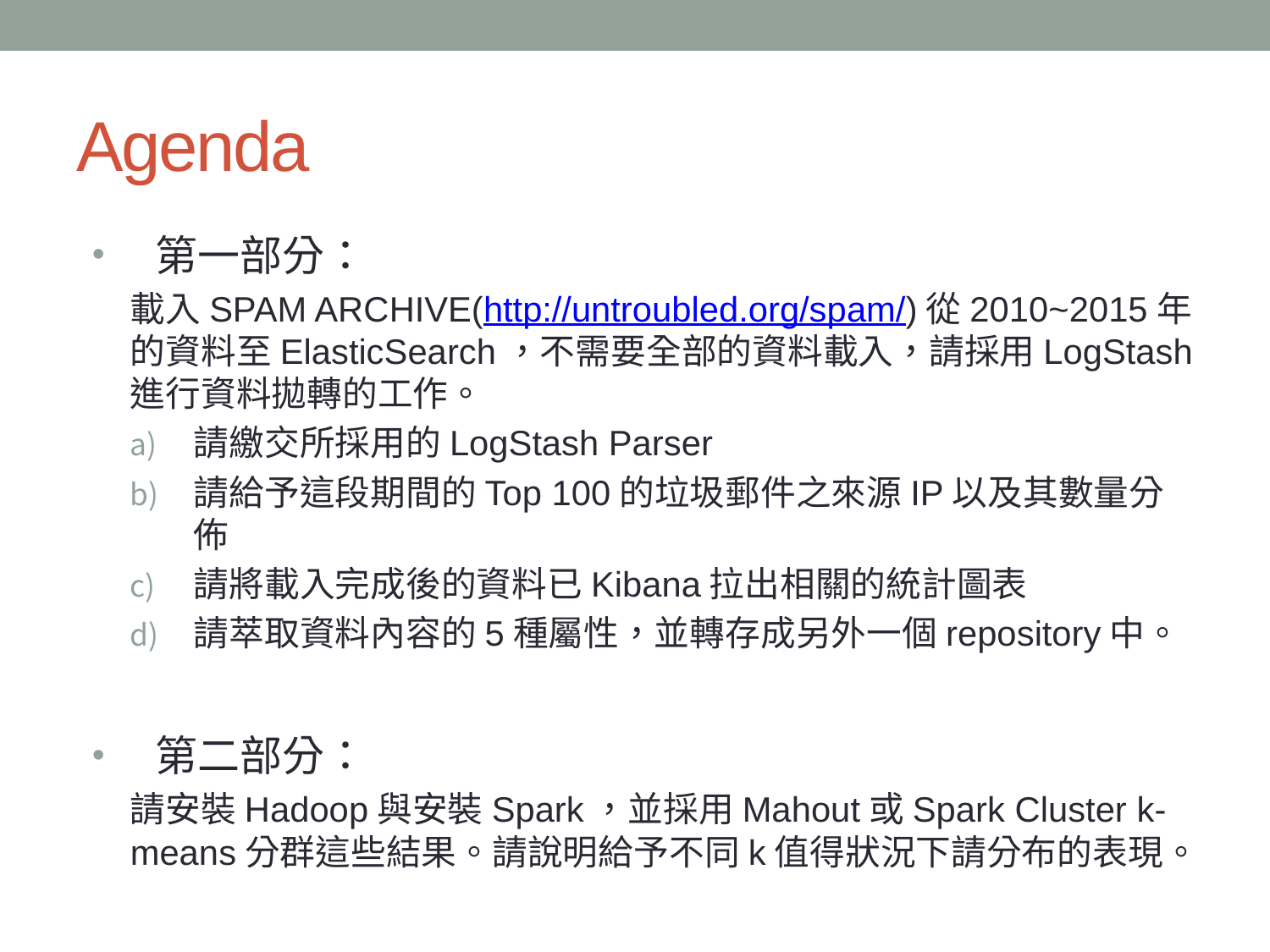

# Agenda
第一部分：
載入SPAM ARCHIVE(http://untroubled.org/spam/)從2010~2015年的資料至ElasticSearch，不需要全部的資料載入，請採用LogStash進行資料拋轉的工作。
請繳交所採用的LogStash Parser
請給予這段期間的Top 100的垃圾郵件之來源IP以及其數量分佈
請將載入完成後的資料已Kibana拉出相關的統計圖表
請萃取資料內容的5種屬性，並轉存成另外一個repository中。

第二部分：
請安裝Hadoop與安裝Spark，並採用Mahout或Spark Cluster k-means分群這些結果。請說明給予不同k值得狀況下請分布的表現。